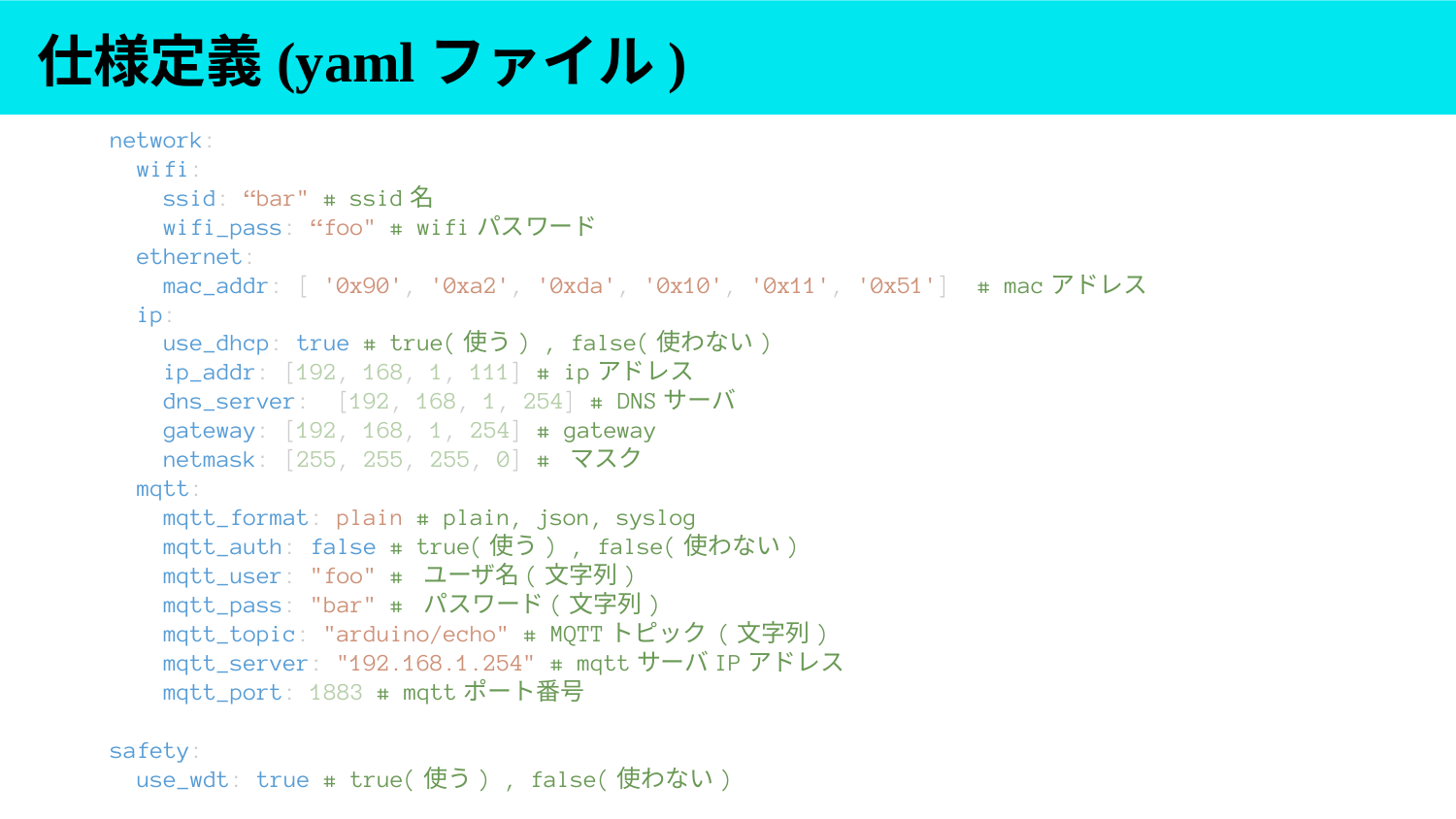

# 仕様定義(yamlファイル)
network:
  wifi:
    ssid: “bar" # ssid名
    wifi_pass: “foo" # wifiパスワード
  ethernet:
    mac_addr: [ '0x90', '0xa2', '0xda', '0x10', '0x11', '0x51']  # macアドレス
  ip:
    use_dhcp: true # true(使う) , false(使わない)
    ip_addr: [192, 168, 1, 111] # ipアドレス
    dns_server:  [192, 168, 1, 254] # DNSサーバ
    gateway: [192, 168, 1, 254] # gateway
    netmask: [255, 255, 255, 0] # マスク
  mqtt:
    mqtt_format: plain # plain, json, syslog
    mqtt_auth: false # true(使う) , false(使わない)
    mqtt_user: "foo" # ユーザ名(文字列)
    mqtt_pass: "bar" # パスワード(文字列)
    mqtt_topic: "arduino/echo" # MQTTトピック (文字列)
    mqtt_server: "192.168.1.254" # mqttサーバIPアドレス
    mqtt_port: 1883 # mqttポート番号
safety:
  use_wdt: true # true(使う) , false(使わない)